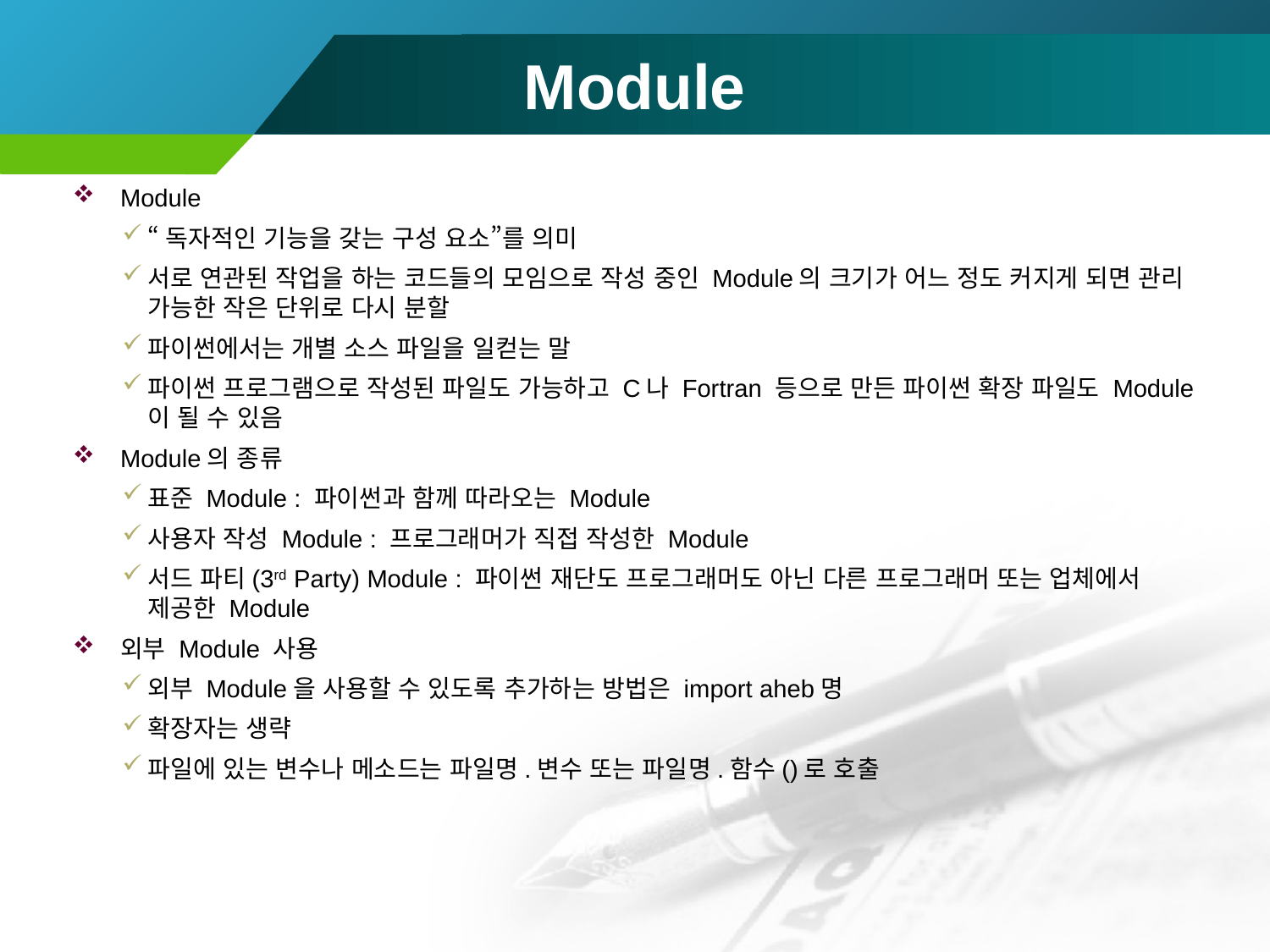

# Module
Module
“독자적인 기능을 갖는 구성 요소”를 의미
서로 연관된 작업을 하는 코드들의 모임으로 작성 중인 Module의 크기가 어느 정도 커지게 되면 관리 가능한 작은 단위로 다시 분할
파이썬에서는 개별 소스 파일을 일컫는 말
파이썬 프로그램으로 작성된 파일도 가능하고 C나 Fortran 등으로 만든 파이썬 확장 파일도 Module이 될 수 있음
Module의 종류
표준 Module : 파이썬과 함께 따라오는 Module
사용자 작성 Module : 프로그래머가 직접 작성한 Module
서드 파티(3rd Party) Module : 파이썬 재단도 프로그래머도 아닌 다른 프로그래머 또는 업체에서 제공한 Module
외부 Module 사용
외부 Module을 사용할 수 있도록 추가하는 방법은 import aheb명
확장자는 생략
파일에 있는 변수나 메소드는 파일명.변수 또는 파일명.함수()로 호출